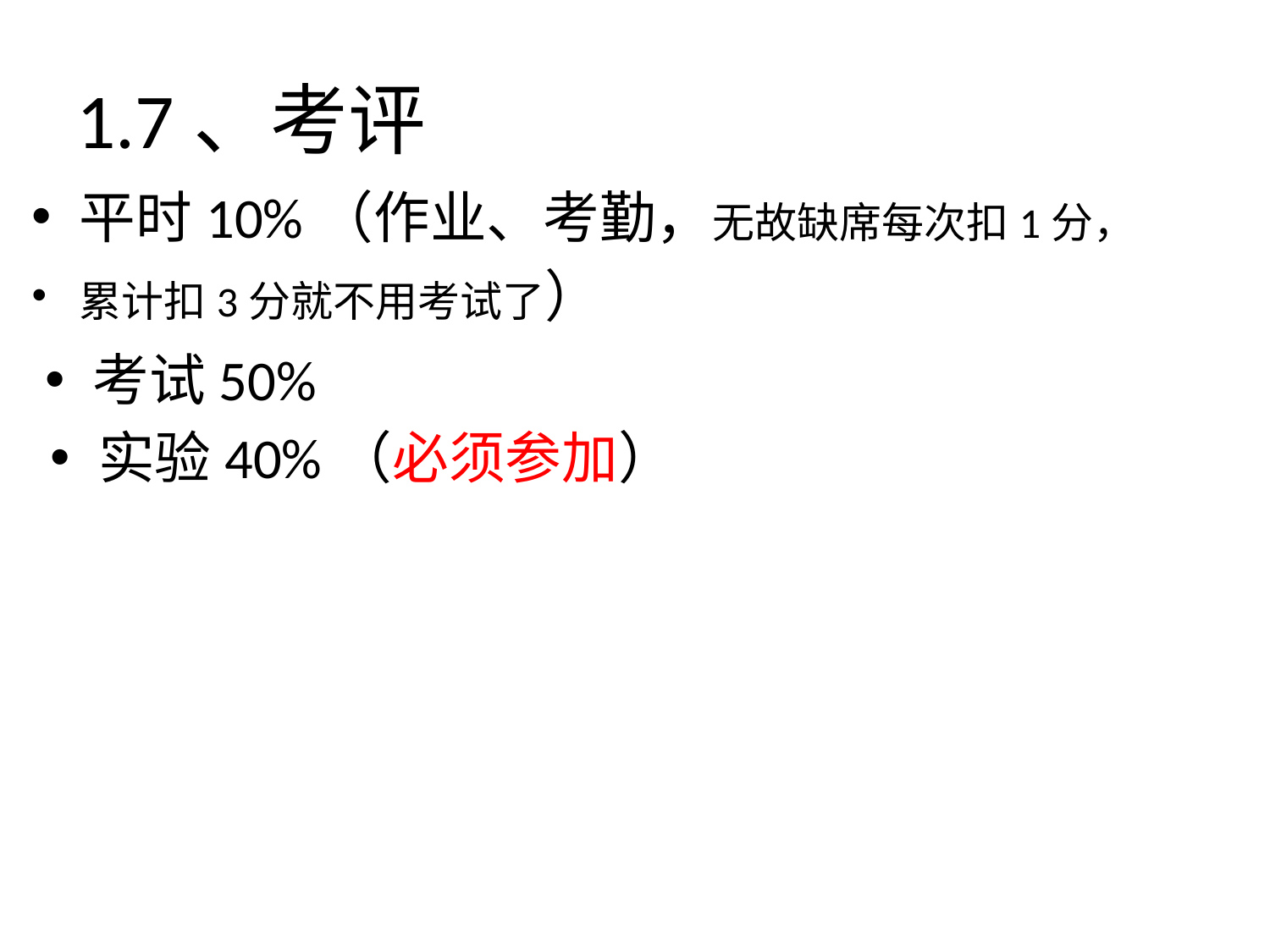

# 1.7、考评
平时10%（作业、考勤，无故缺席每次扣1分，
累计扣3分就不用考试了）
考试50%
实验40%（必须参加）